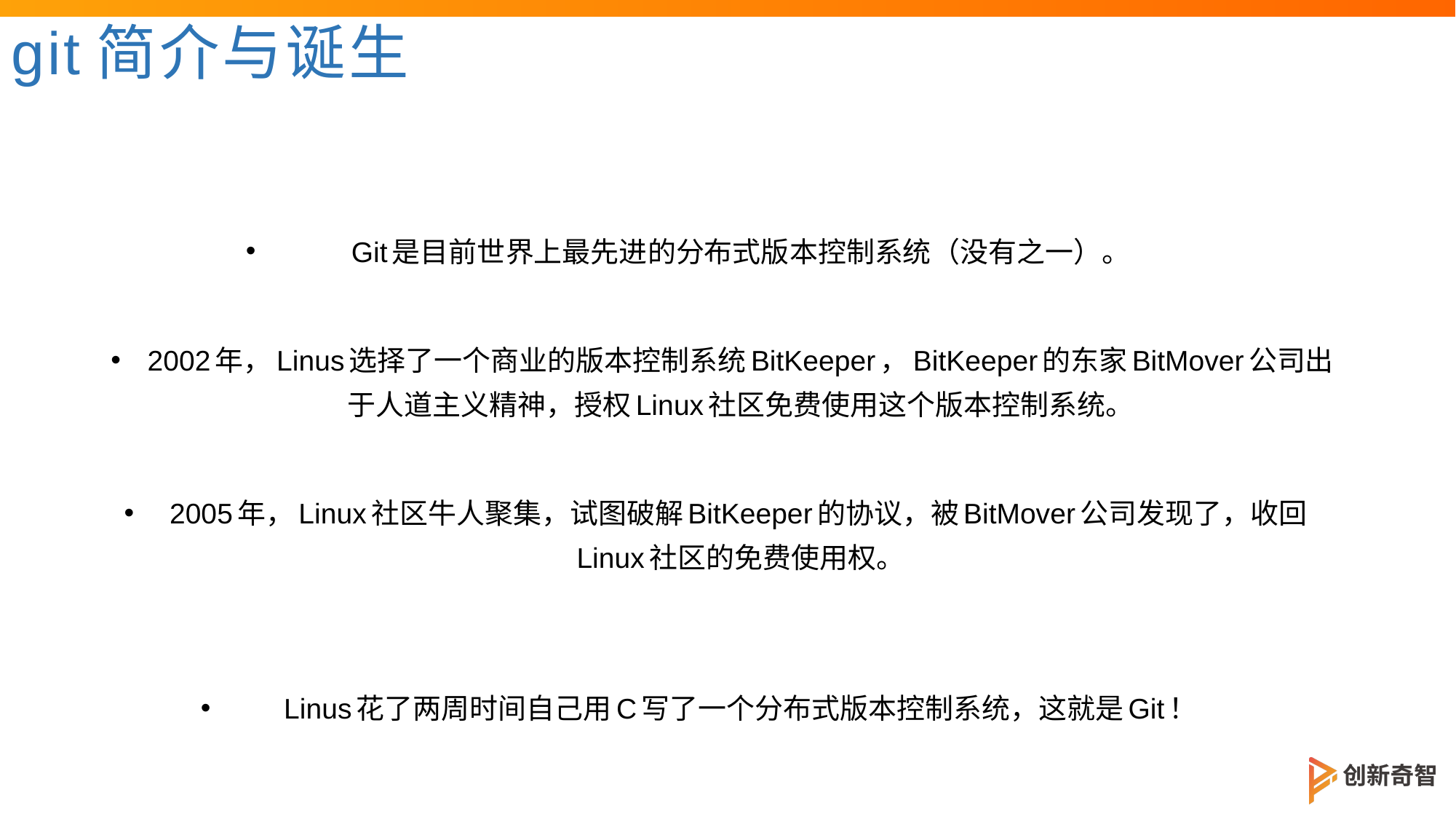

# git简介与诞生
Git是目前世界上最先进的分布式版本控制系统（没有之一）。

2002年，Linus选择了一个商业的版本控制系统BitKeeper，BitKeeper的东家BitMover公司出于人道主义精神，授权Linux社区免费使用这个版本控制系统。

2005年，Linux社区牛人聚集，试图破解BitKeeper的协议，被BitMover公司发现了，收回Linux社区的免费使用权。

Linus花了两周时间自己用C写了一个分布式版本控制系统，这就是Git！